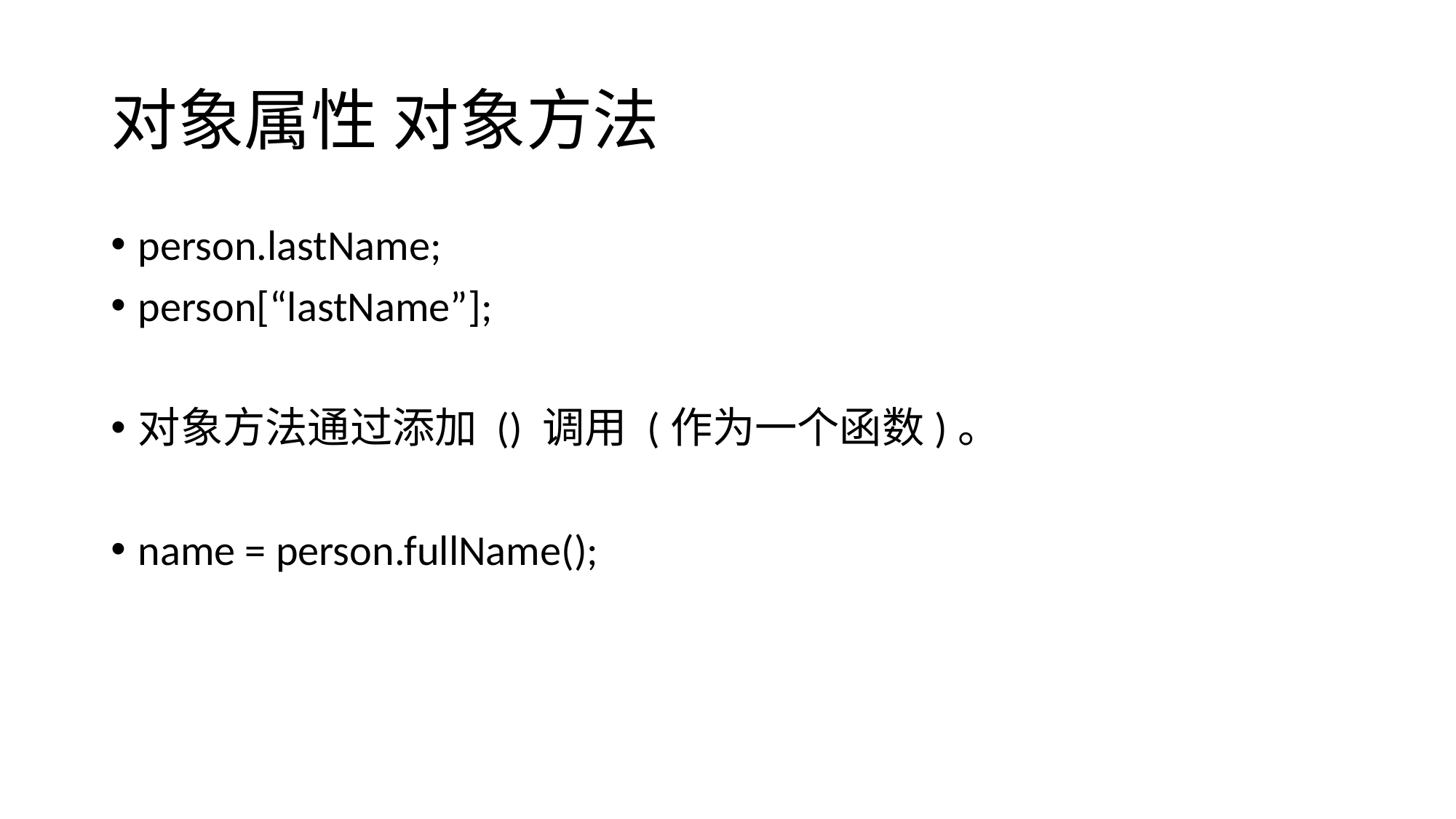

# 对象属性 对象方法
person.lastName;
person[“lastName”];

对象方法通过添加 () 调用 (作为一个函数)。

name = person.fullName();